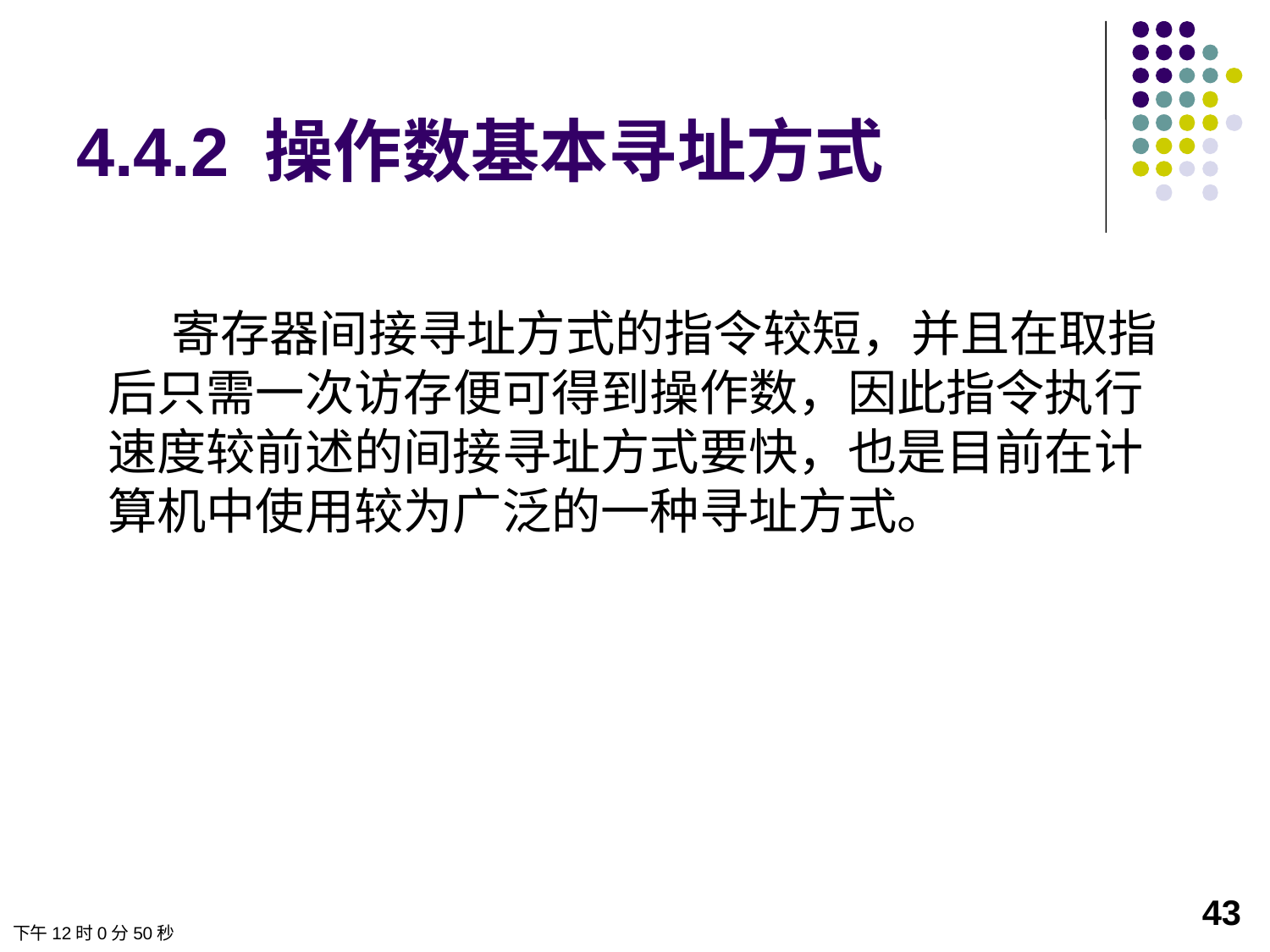

# 4.4.2 操作数基本寻址方式
寄存器间接寻址方式的指令较短，并且在取指后只需一次访存便可得到操作数，因此指令执行速度较前述的间接寻址方式要快，也是目前在计算机中使用较为广泛的一种寻址方式。

43
下午12时0分50秒